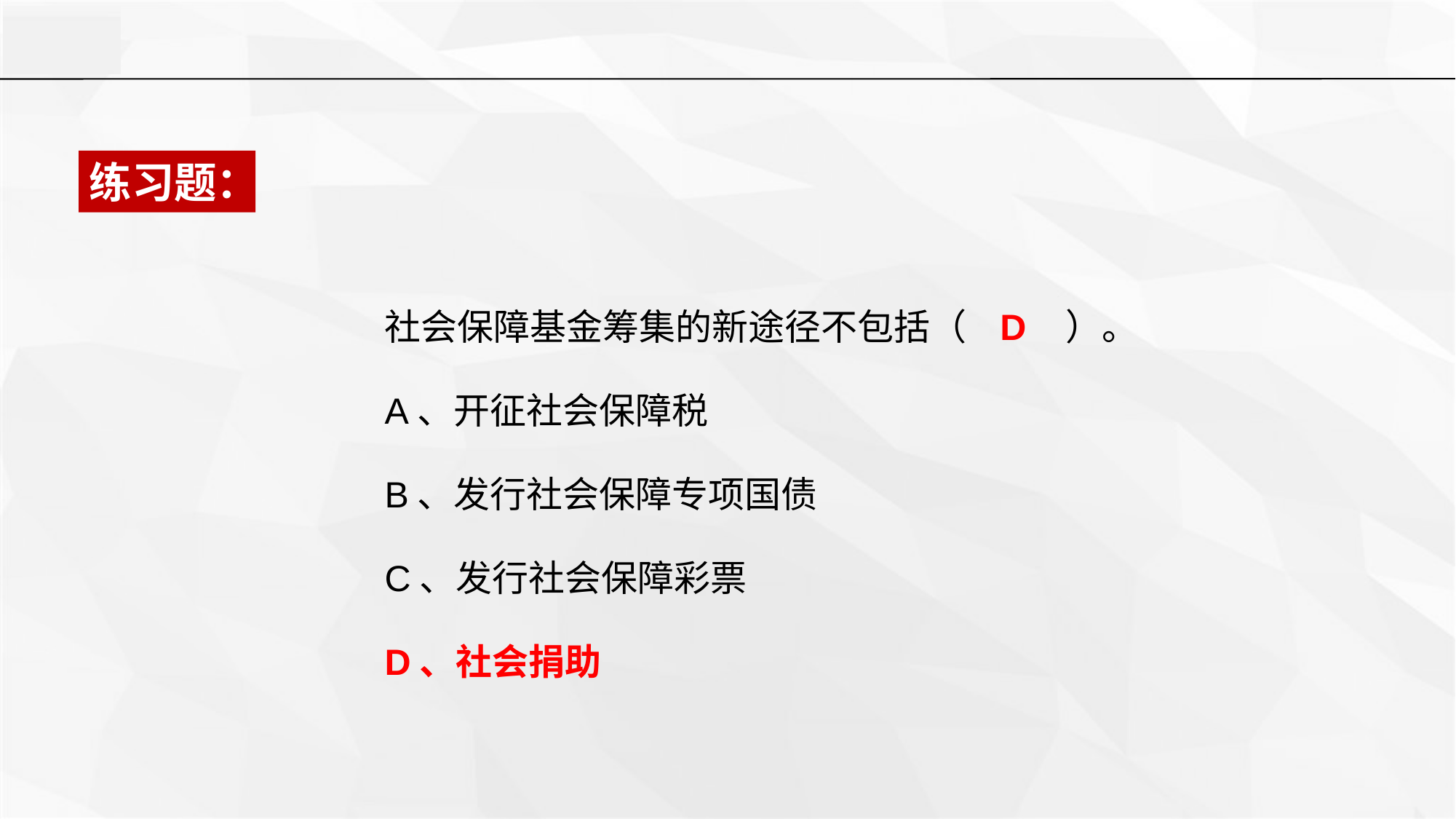

练习题：
社会保障基金筹集的新途径不包括（   D   ）。
A、开征社会保障税
B、发行社会保障专项国债
C、发行社会保障彩票
D、社会捐助